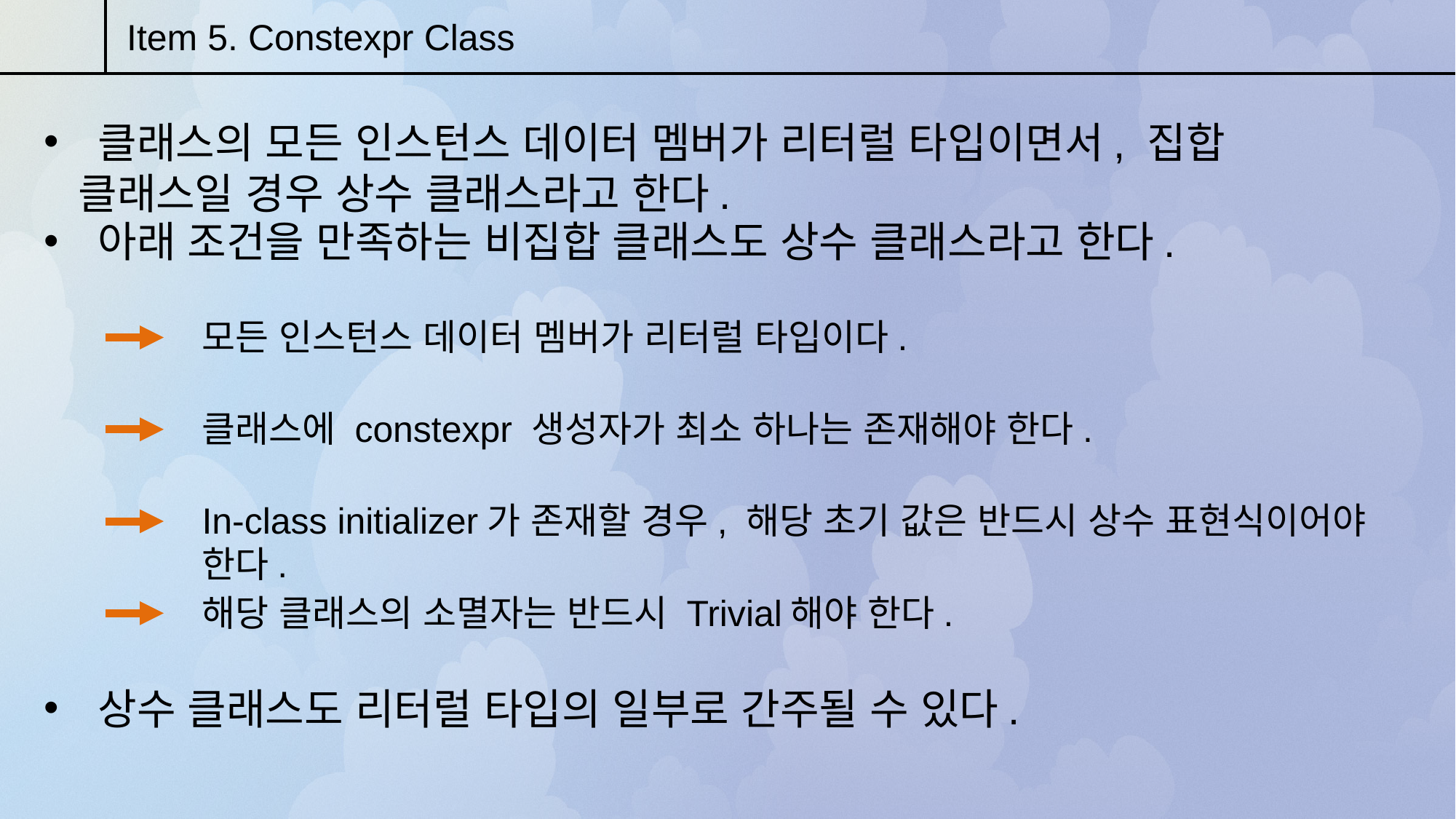

Item 5. Constexpr Class
 클래스의 모든 인스턴스 데이터 멤버가 리터럴 타입이면서, 집합 클래스일 경우 상수 클래스라고 한다.
 아래 조건을 만족하는 비집합 클래스도 상수 클래스라고 한다.
모든 인스턴스 데이터 멤버가 리터럴 타입이다.
클래스에 constexpr 생성자가 최소 하나는 존재해야 한다.
In-class initializer가 존재할 경우, 해당 초기 값은 반드시 상수 표현식이어야 한다.
해당 클래스의 소멸자는 반드시 Trivial해야 한다.
 상수 클래스도 리터럴 타입의 일부로 간주될 수 있다.